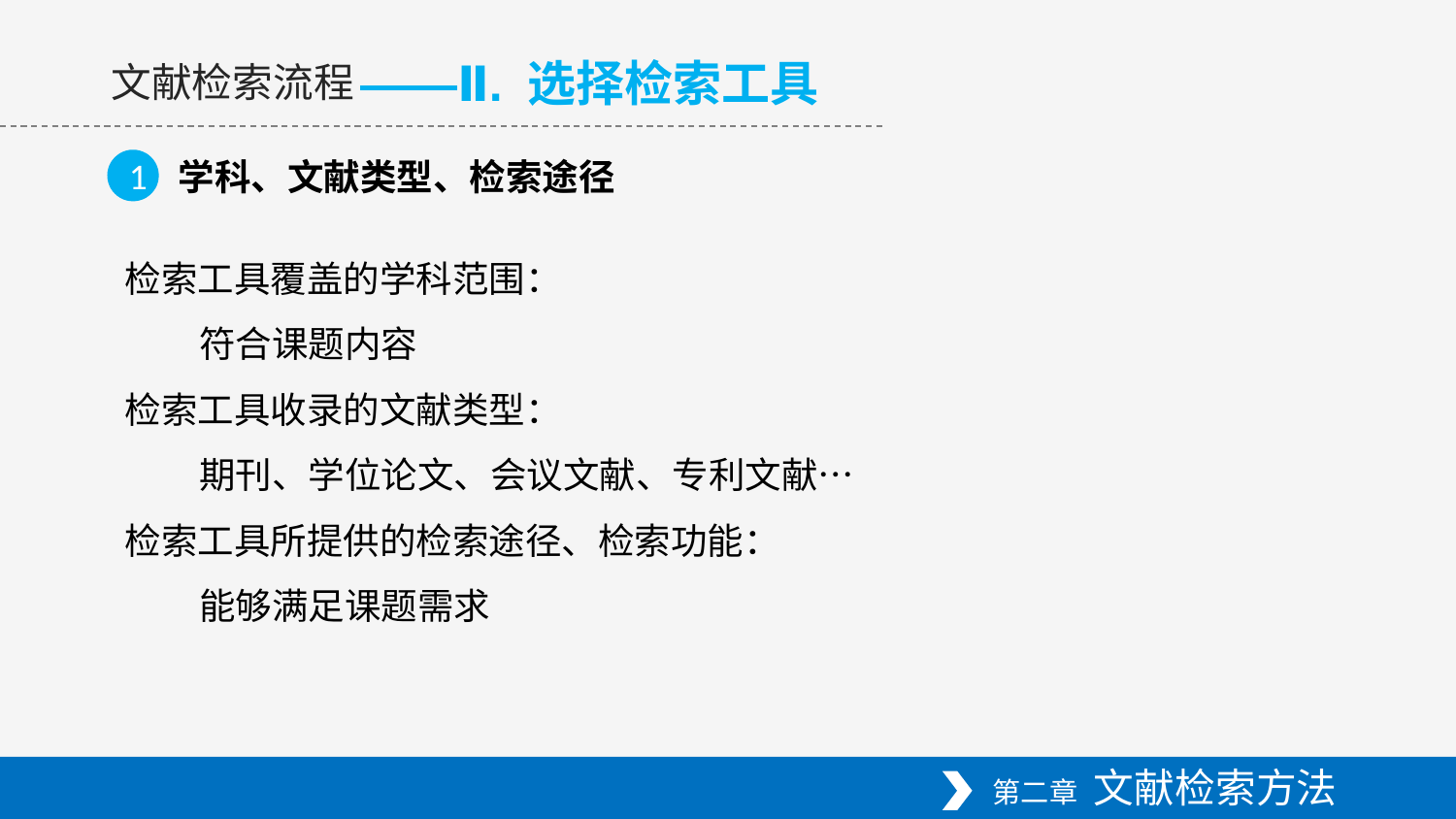

——Ⅱ. 选择检索工具
文献检索流程
学科、文献类型、检索途径
1
检索工具覆盖的学科范围：
        符合课题内容
检索工具收录的文献类型：
        期刊、学位论文、会议文献、专利文献…
检索工具所提供的检索途径、检索功能：
        能够满足课题需求